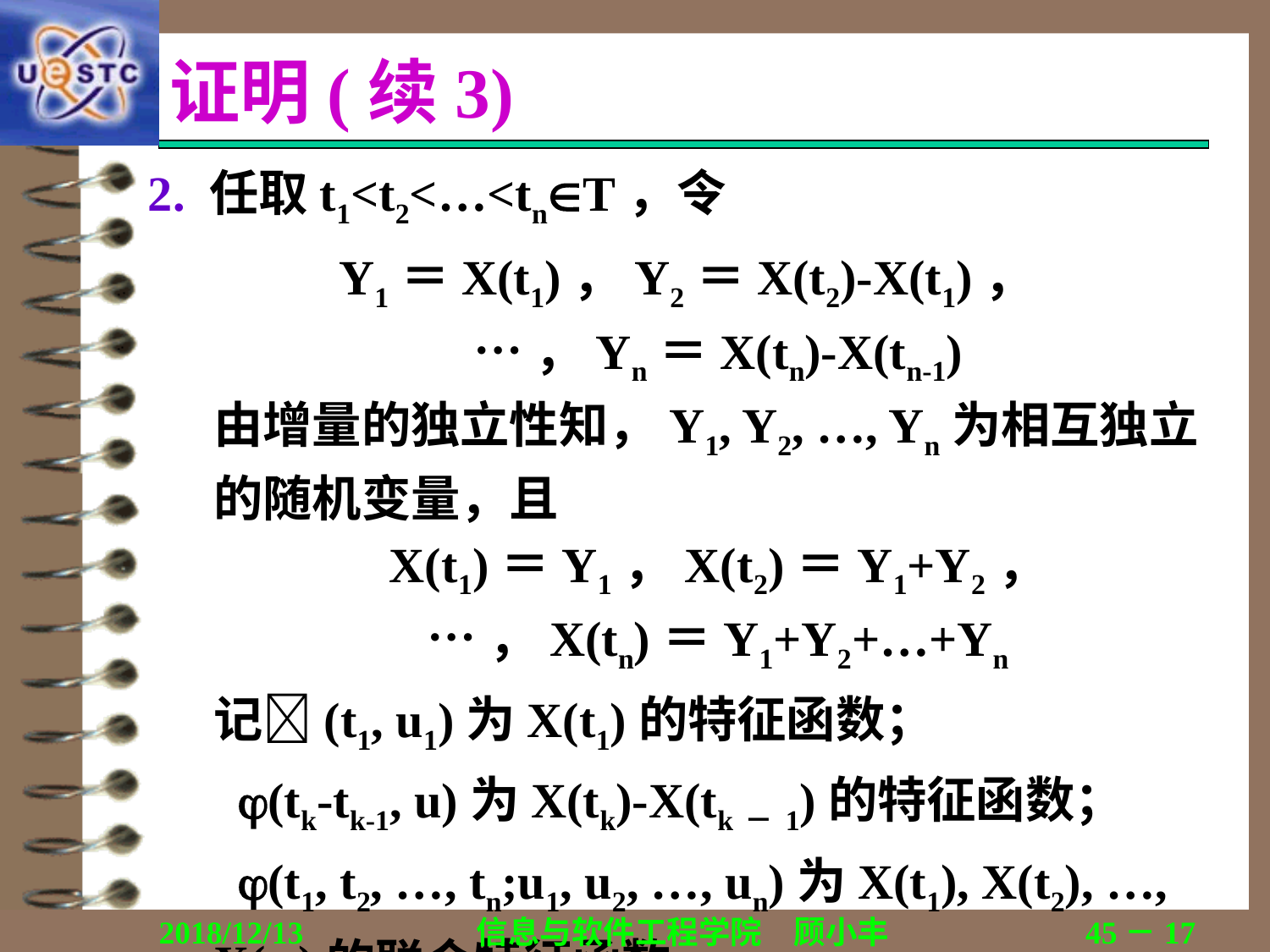

# 证明(续3)
2. 任取t1<t2<…<tn∈T，令
Y1＝X(t1)，Y2＝X(t2)-X(t1)，
…，Yn＝X(tn)-X(tn-1)
由增量的独立性知，Y1, Y2, …, Yn为相互独立的随机变量，且
X(t1)＝Y1，X(t2)＝Y1+Y2，
…，X(tn)＝Y1+Y2+…+Yn
记ϕ(t1, u1)为X(t1)的特征函数；
  ϕ(tk-tk-1, u)为X(tk)-X(tk－1)的特征函数；
  ϕ(t1, t2, …, tn;u1, u2, …, un)为X(t1), X(t2), …, X(tn)的联合特征函数。
2018/12/13
信息与软件工程学院　顾小丰
45－17